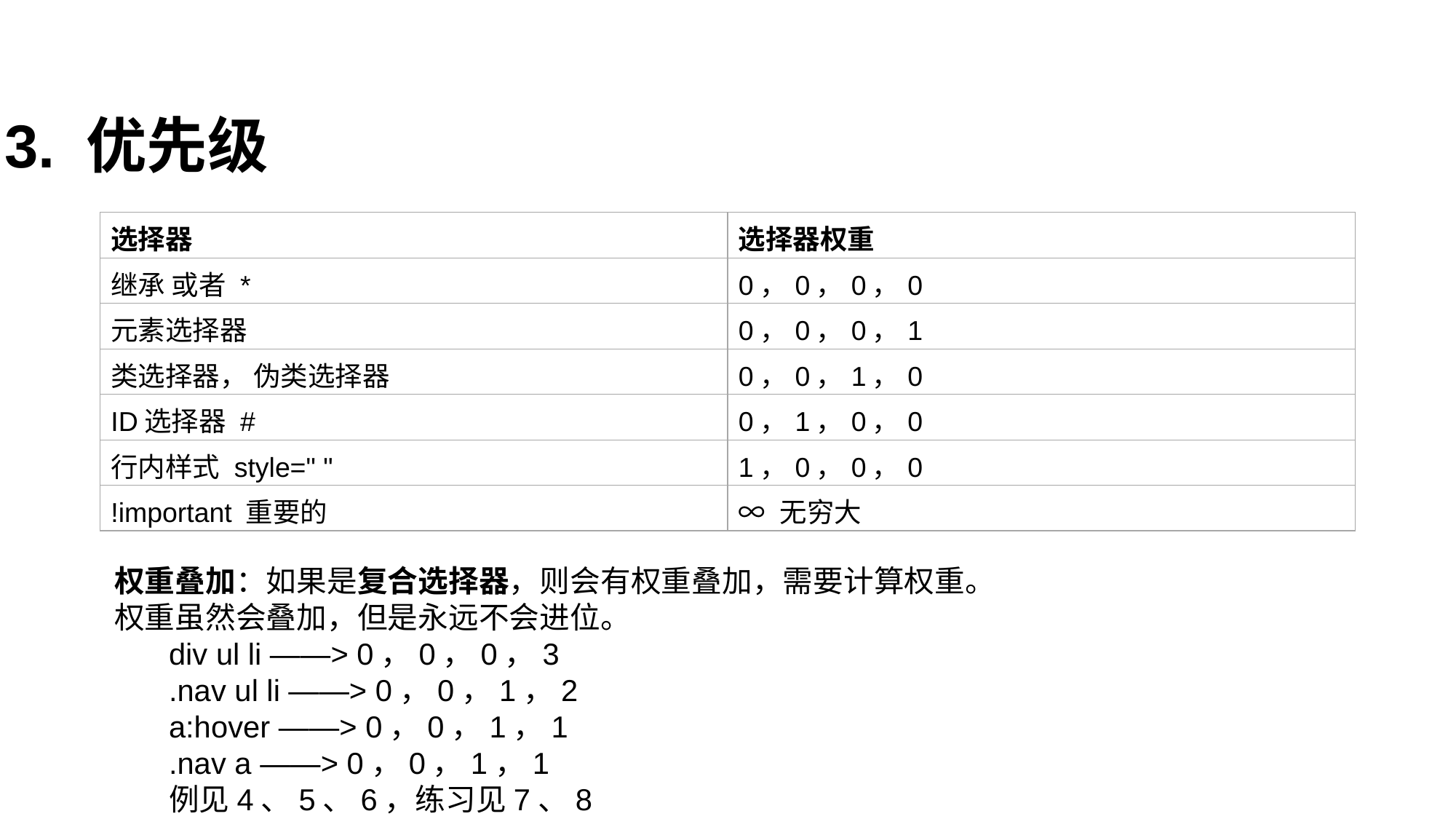

3. 优先级
| 选择器 | 选择器权重 |
| --- | --- |
| 继承 或者 \* | 0，0，0，0 |
| 元素选择器 | 0，0，0，1 |
| 类选择器， 伪类选择器 | 0，0，1，0 |
| ID选择器 # | 0，1，0，0 |
| 行内样式 style=" " | 1，0，0，0 |
| !important 重要的 | ∞ 无穷大 |
权重叠加：如果是复合选择器，则会有权重叠加，需要计算权重。
权重虽然会叠加，但是永远不会进位。
div ul li ——> 0，0，0，3
.nav ul li ——> 0，0，1，2
a:hover ——> 0，0，1，1
.nav a ——> 0，0，1，1
例见4、5、6，练习见7、8